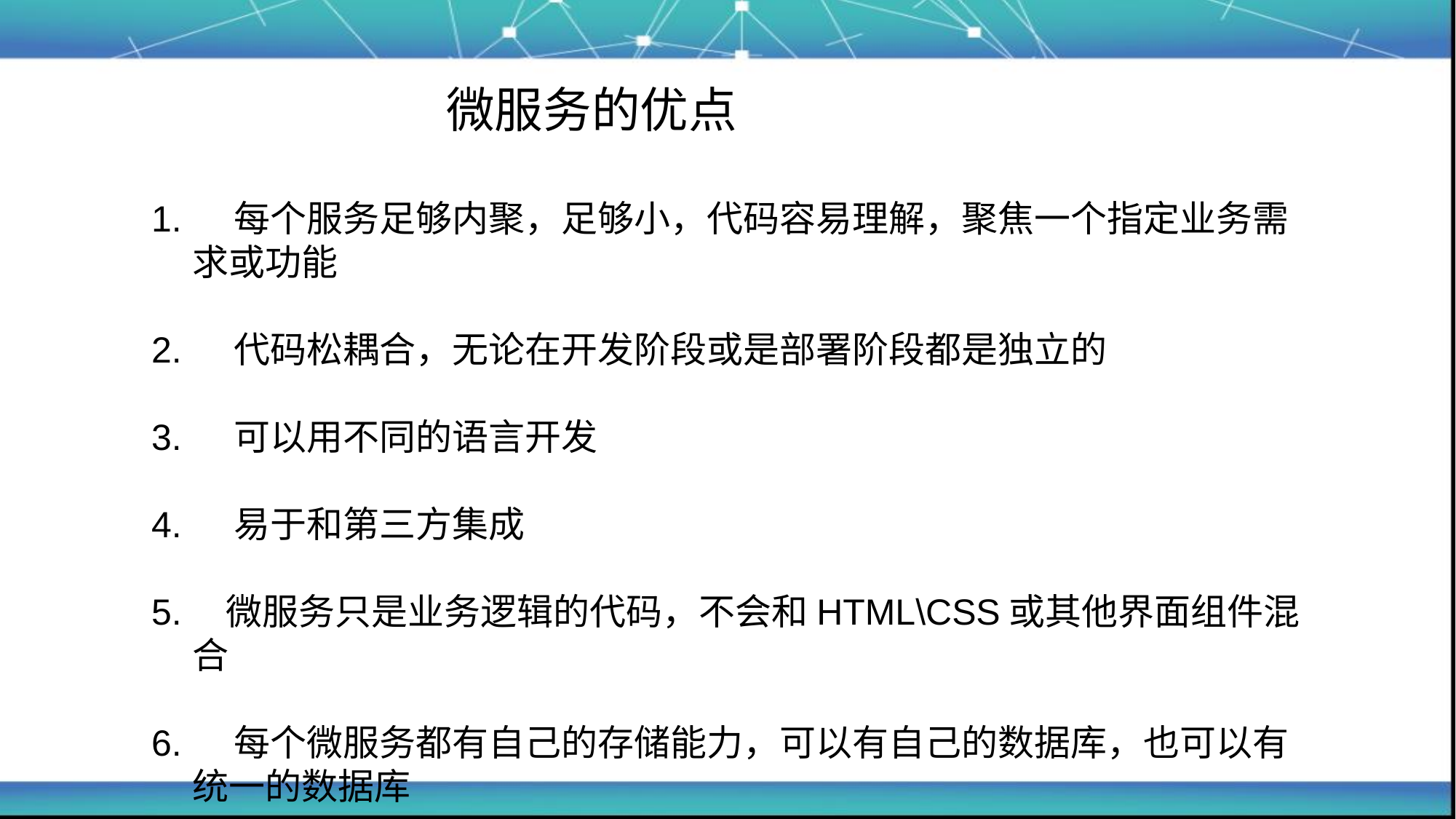

微服务的优点

    每个服务足够内聚，足够小，代码容易理解，聚焦一个指定业务需 求或功能

    代码松耦合，无论在开发阶段或是部署阶段都是独立的

    可以用不同的语言开发

    易于和第三方集成

   微服务只是业务逻辑的代码，不会和HTML\CSS或其他界面组件混合

    每个微服务都有自己的存储能力，可以有自己的数据库，也可以有统一的数据库